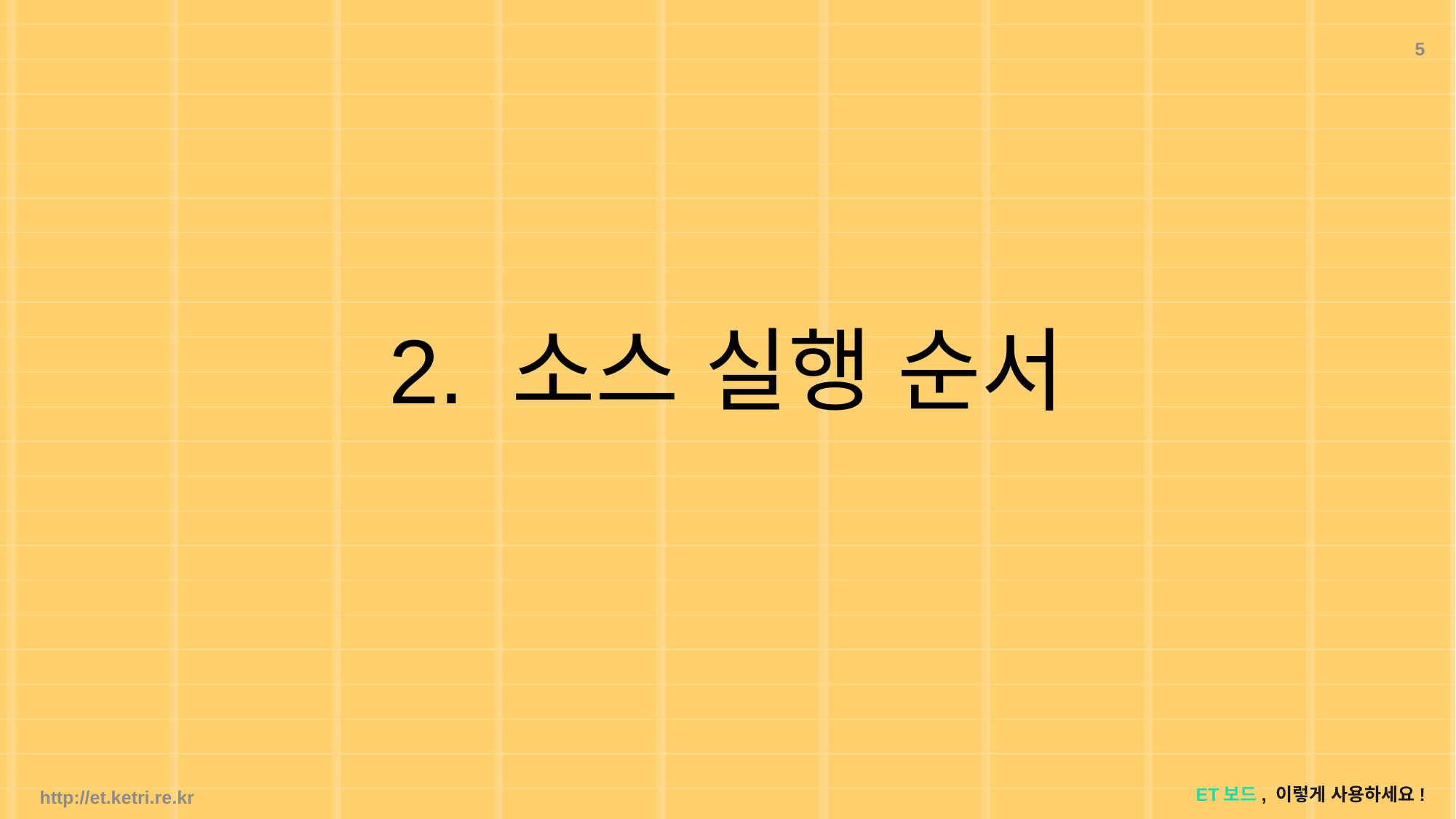

5
# 2. 소스 실행 순서
http://et.ketri.re.kr